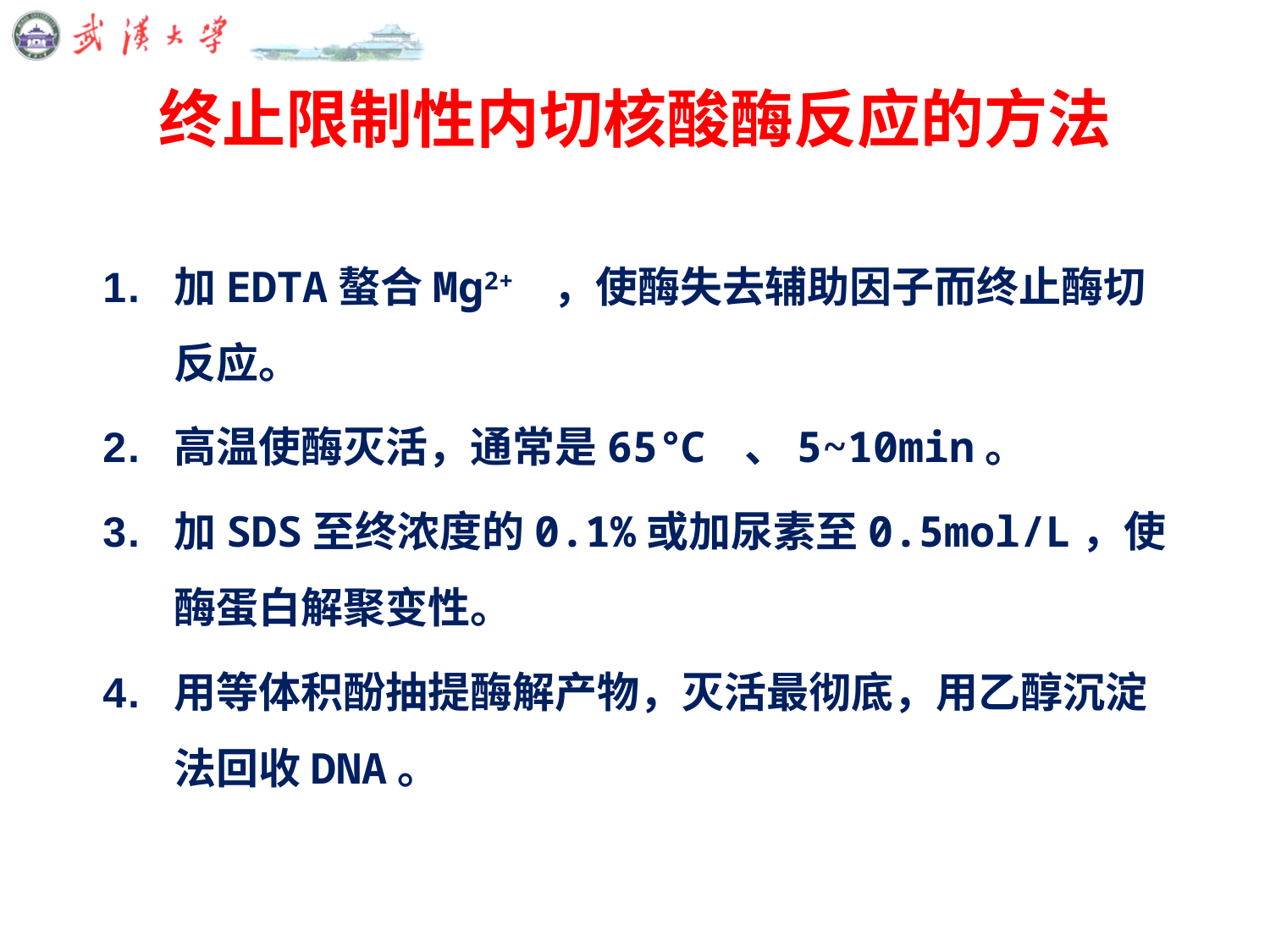

# 终止限制性内切核酸酶反应的方法
加EDTA螯合Mg2+  ，使酶失去辅助因子而终止酶切反应。
高温使酶灭活，通常是65℃ 、5~10min。
加SDS至终浓度的0.1%或加尿素至0.5mol/L，使酶蛋白解聚变性。
用等体积酚抽提酶解产物，灭活最彻底，用乙醇沉淀法回收DNA。